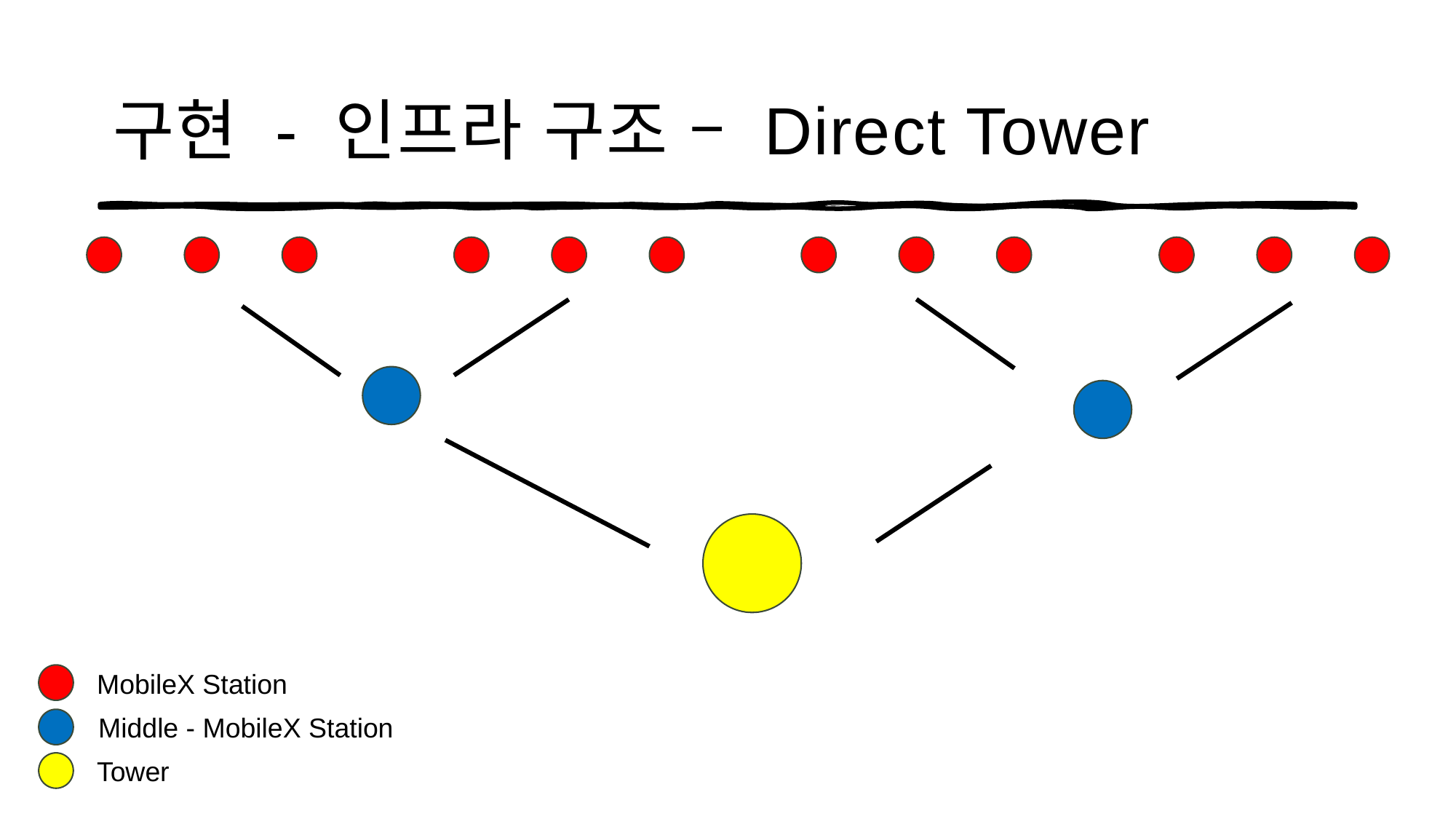

# 구현 - 인프라 구조 – Direct Tower

MobileX Station

Middle - MobileX Station

Tower